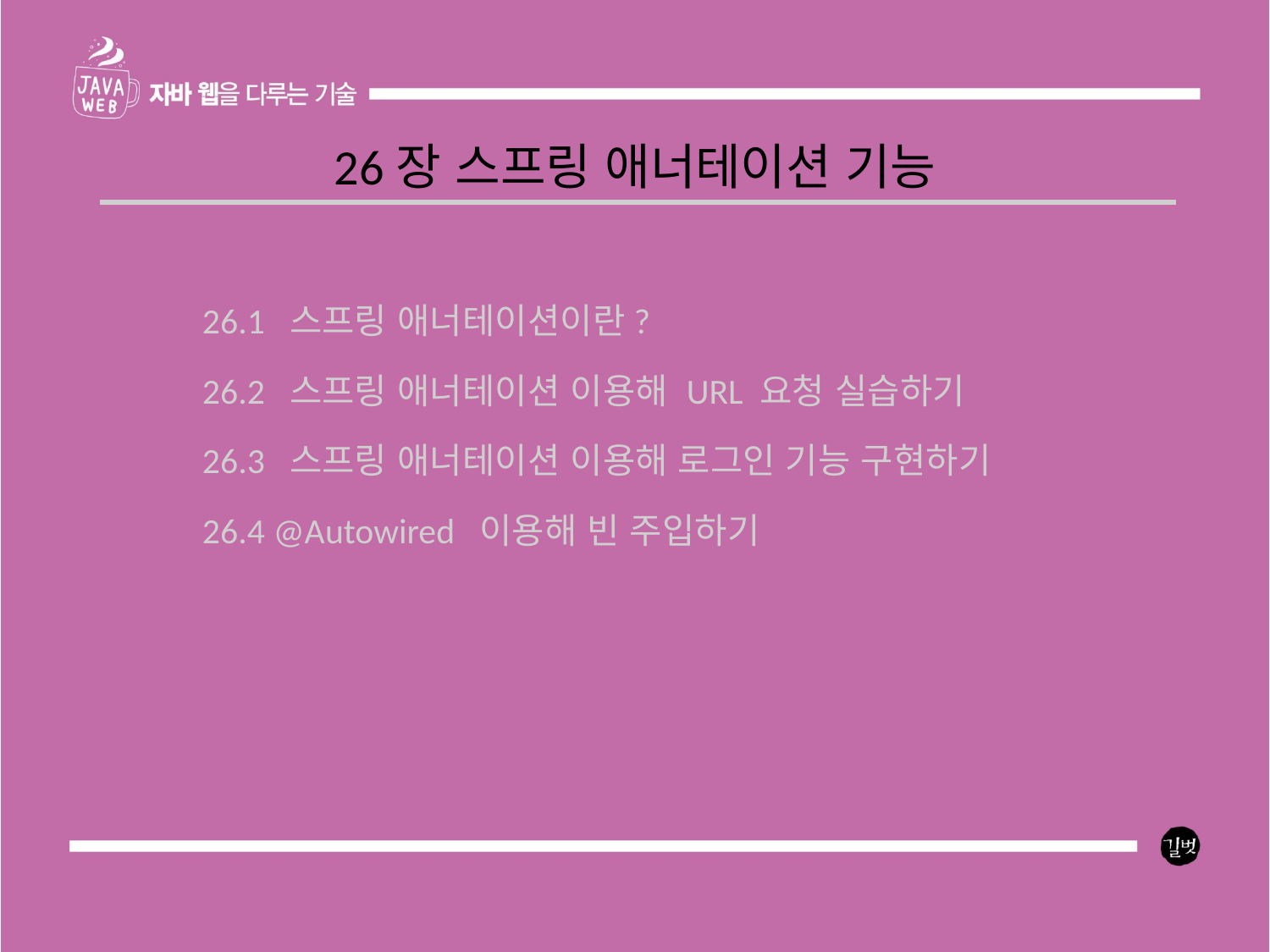

26장 스프링 애너테이션 기능
26.1  스프링 애너테이션이란?
26.2  스프링 애너테이션 이용해 URL 요청 실습하기
26.3  스프링 애너테이션 이용해 로그인 기능 구현하기
26.4 @Autowired  이용해 빈 주입하기